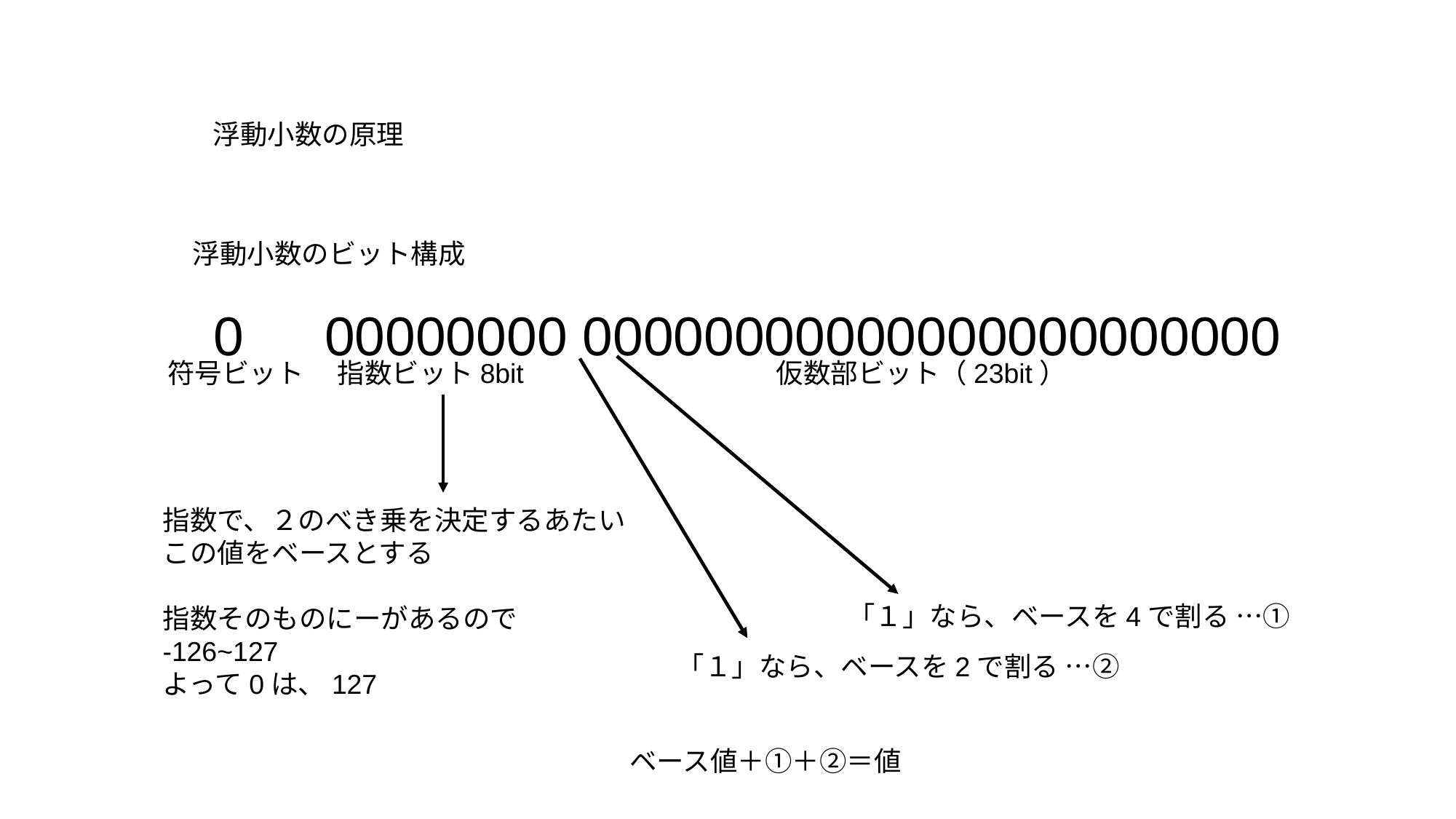

浮動小数の原理
浮動小数のビット構成
0　00000000 00000000000000000000000
符号ビット 　指数ビット8bit　　　　　　　　　仮数部ビット（23bit）
指数で、２のべき乗を決定するあたい
この値をベースとする

指数そのものにーがあるので
-126~127
よって0は、127
「１」なら、ベースを4で割る …①
「１」なら、ベースを2で割る …②
ベース値＋①＋②＝値